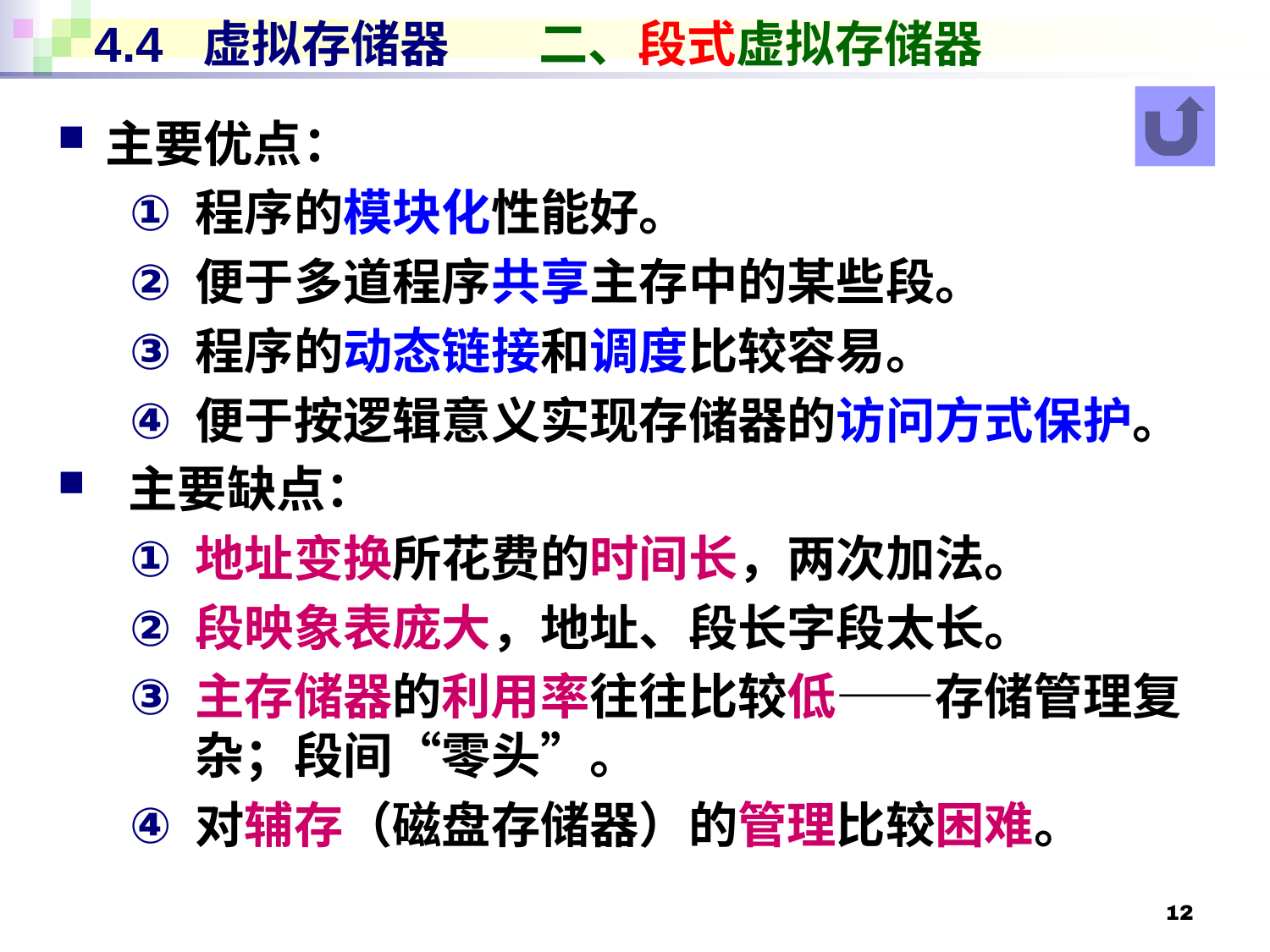

# 4.4  虚拟存储器        二、段式虚拟存储器

主要优点：
程序的模块化性能好。
便于多道程序共享主存中的某些段。
程序的动态链接和调度比较容易。
便于按逻辑意义实现存储器的访问方式保护。
 主要缺点：
地址变换所花费的时间长，两次加法。
段映象表庞大，地址、段长字段太长。
主存储器的利用率往往比较低——存储管理复杂；段间“零头”。
对辅存（磁盘存储器）的管理比较困难。
12